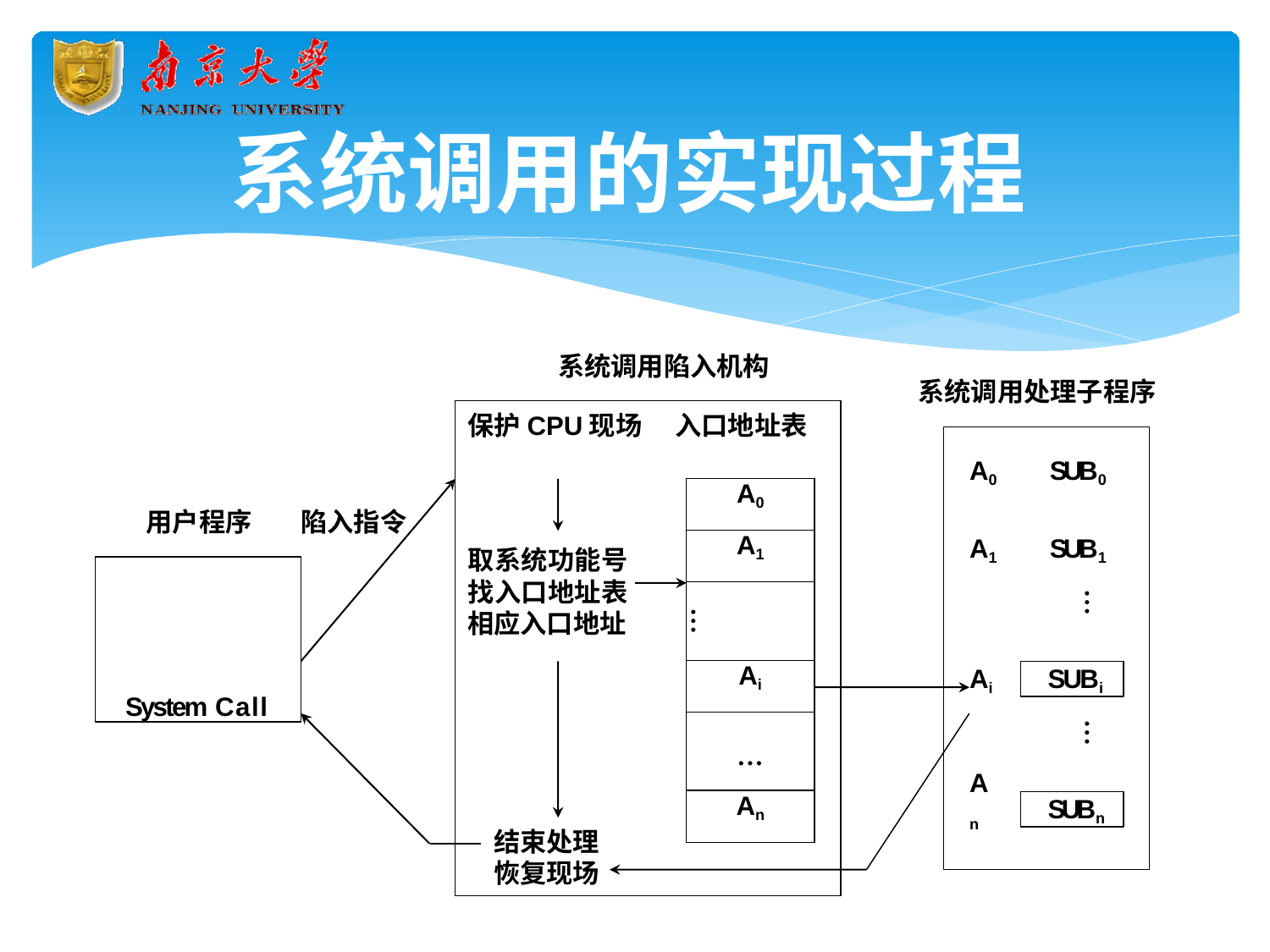

# 系统调用的实现过程
系统调用陷入机构

保护CPU现场	入口地址表
系统调用处理子程序

A0	SUB0
| A0 |
| --- |
| A1 |
| … |
| Ai |
| … |
| An |

用户程序
陷入指令
A1	SUB1
取系统功能号 找入口地址表 相应入口地址

System Call

…
Ai

SUBi

…
An
SUBn
结束处理

恢复现场